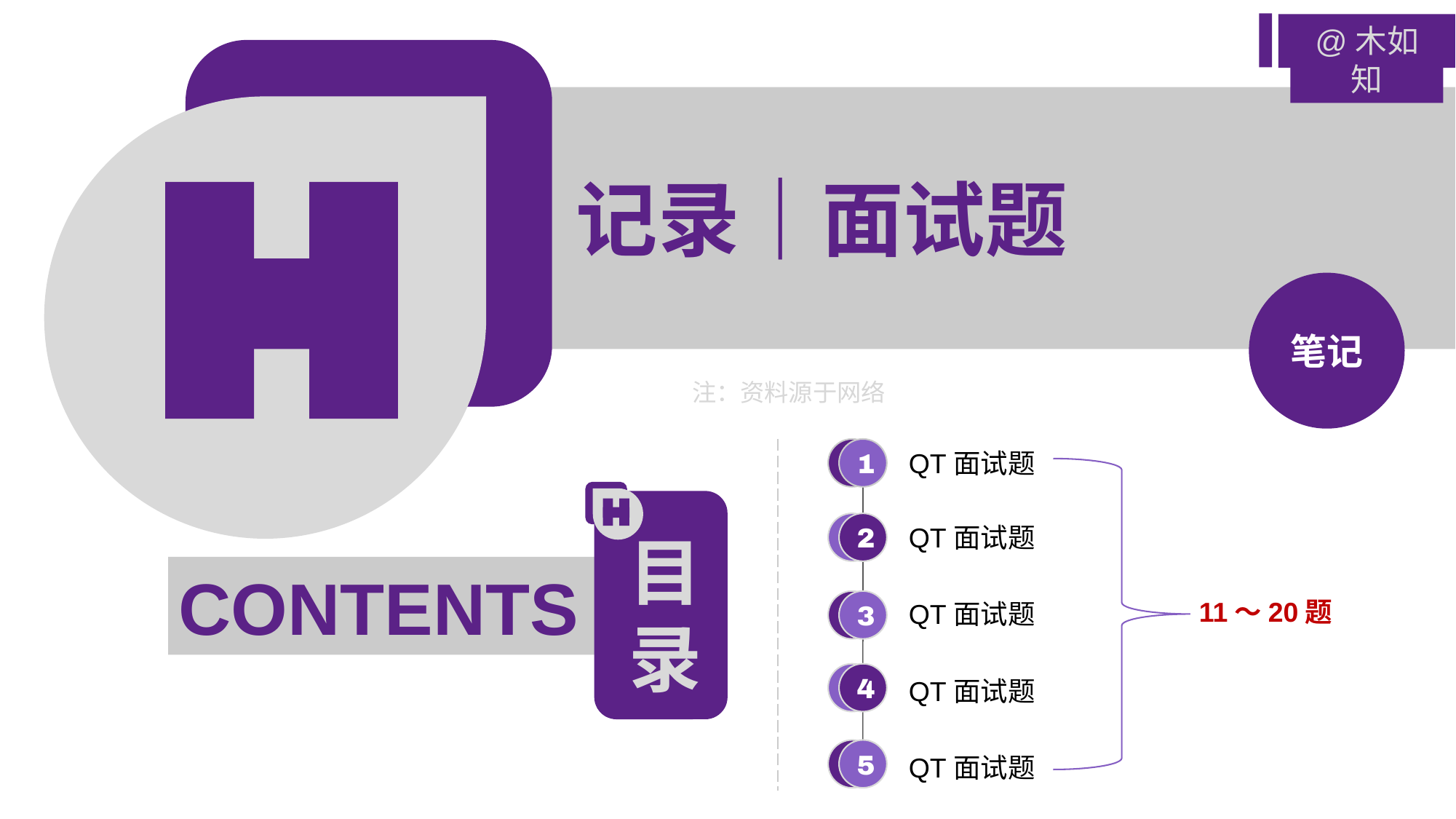

@木如知

记录｜面试题
笔记
注：资料源于网络

1
QT面试题

2
QT面试题
QT面试题

3

4
QT面试题

5
QT面试题

目
录
CONTENTS
11～20题